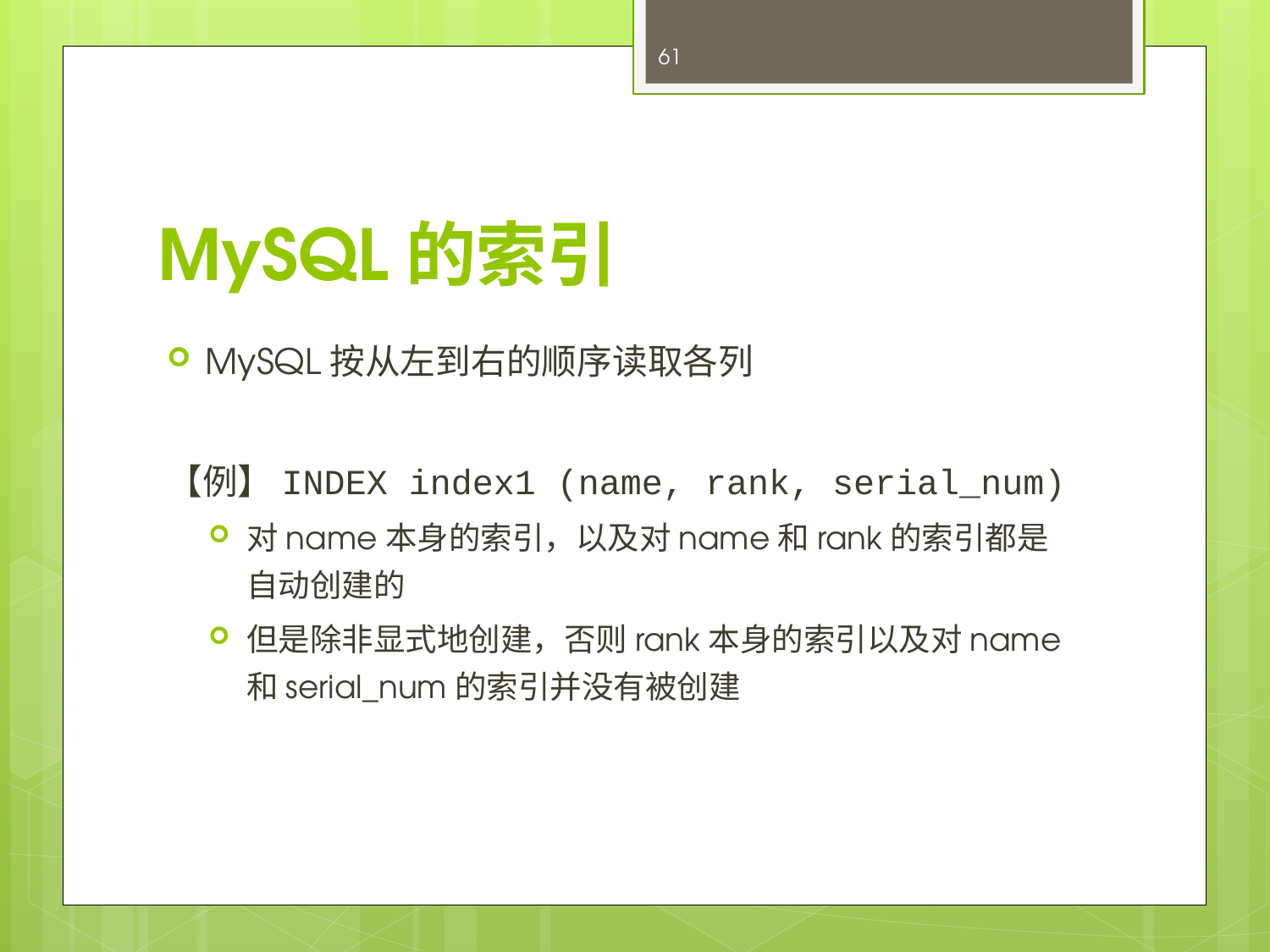

61
# MySQL的索引
MySQL按从左到右的顺序读取各列

【例】INDEX index1 (name, rank, serial_num)
对name本身的索引，以及对name和rank的索引都是自动创建的
但是除非显式地创建，否则rank本身的索引以及对name和serial_num的索引并没有被创建